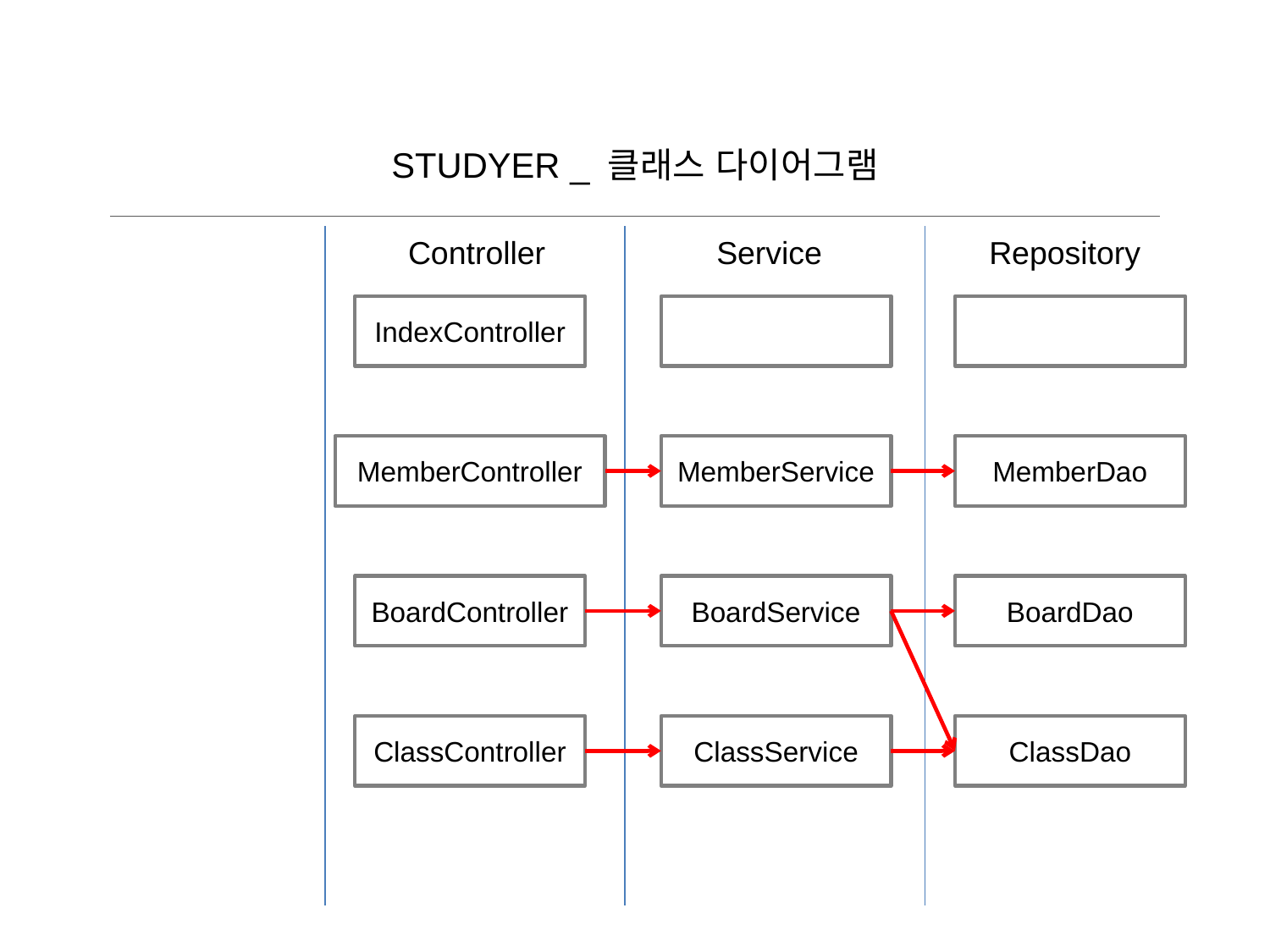

STUDYER _ 클래스 다이어그램
Controller
Service
Repository
IndexController

MemberController
MemberService
MemberDao
BoardController
BoardService
BoardDao
ClassController
ClassService
ClassDao